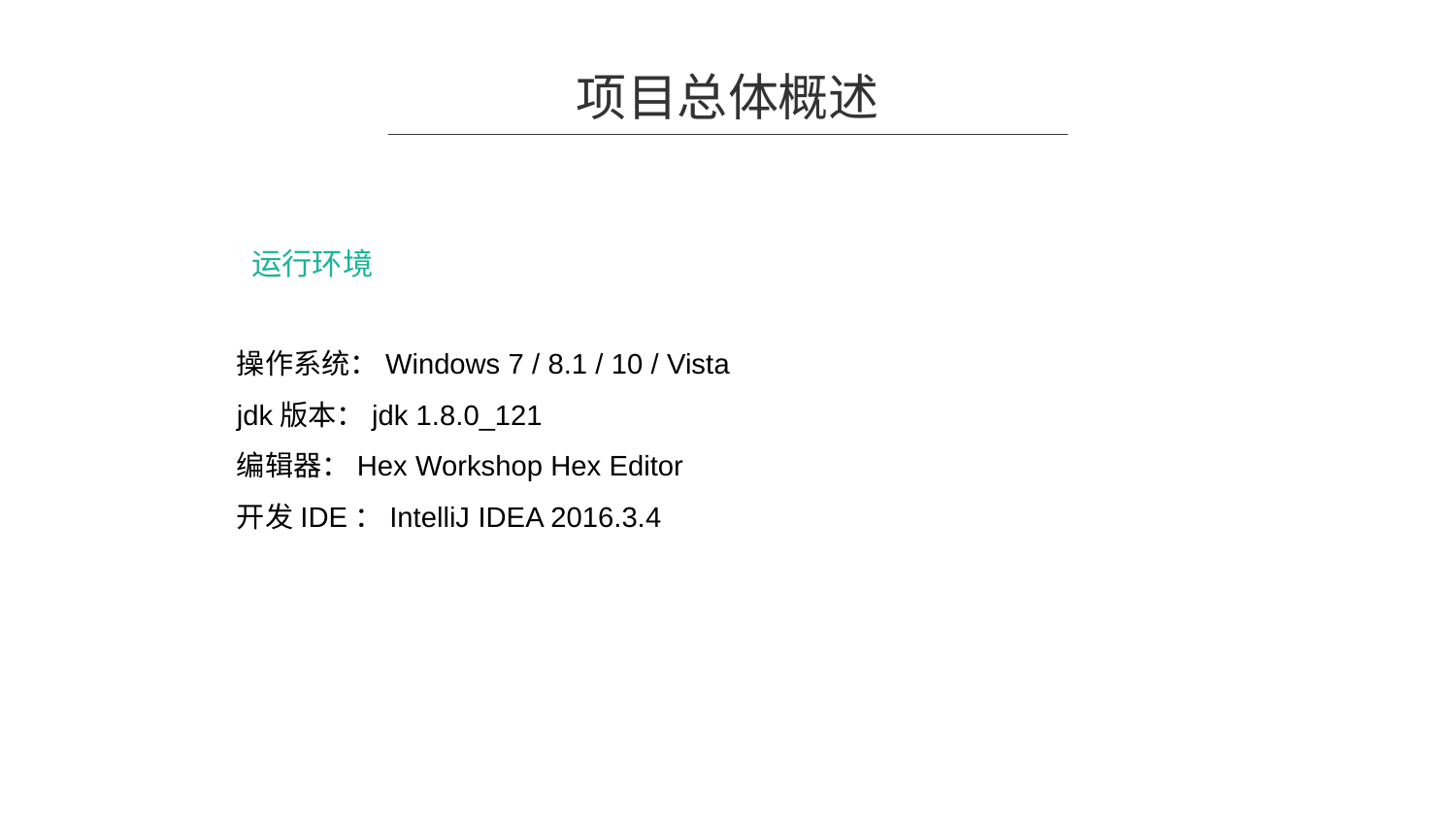

项目总体概述
运行环境
操作系统：Windows 7 / 8.1 / 10 / Vista
jdk版本：jdk 1.8.0_121
编辑器：Hex Workshop Hex Editor
开发IDE：IntelliJ IDEA 2016.3.4